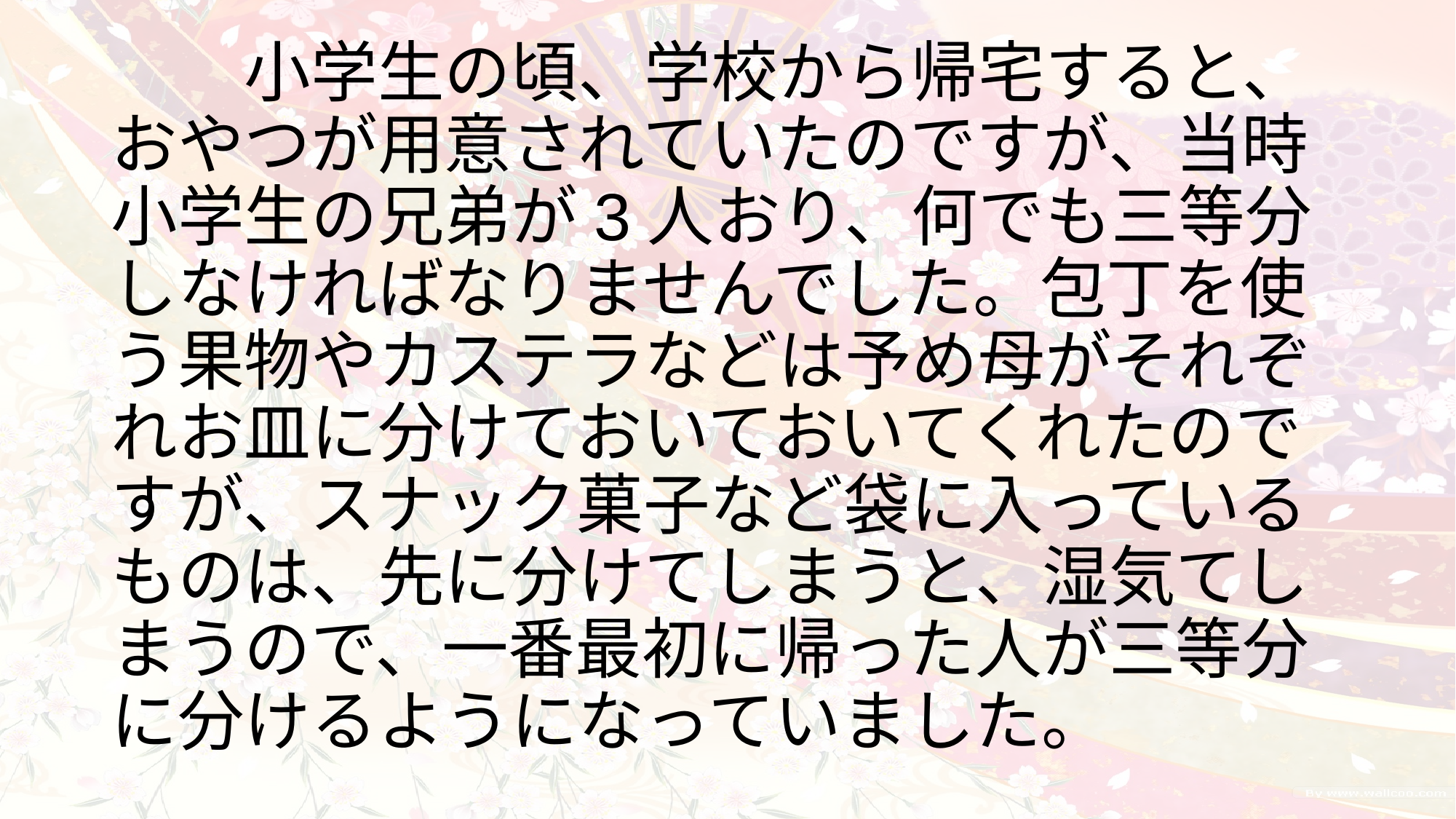

小学生の頃、学校から帰宅すると、おやつが用意されていたのですが、当時小学生の兄弟が3人おり、何でも三等分しなければなりませんでした。包丁を使う果物やカステラなどは予め母がそれぞれお皿に分けておいておいてくれたのですが、スナック菓子など袋に入っているものは、先に分けてしまうと、湿気てしまうので、一番最初に帰った人が三等分に分けるようになっていました。